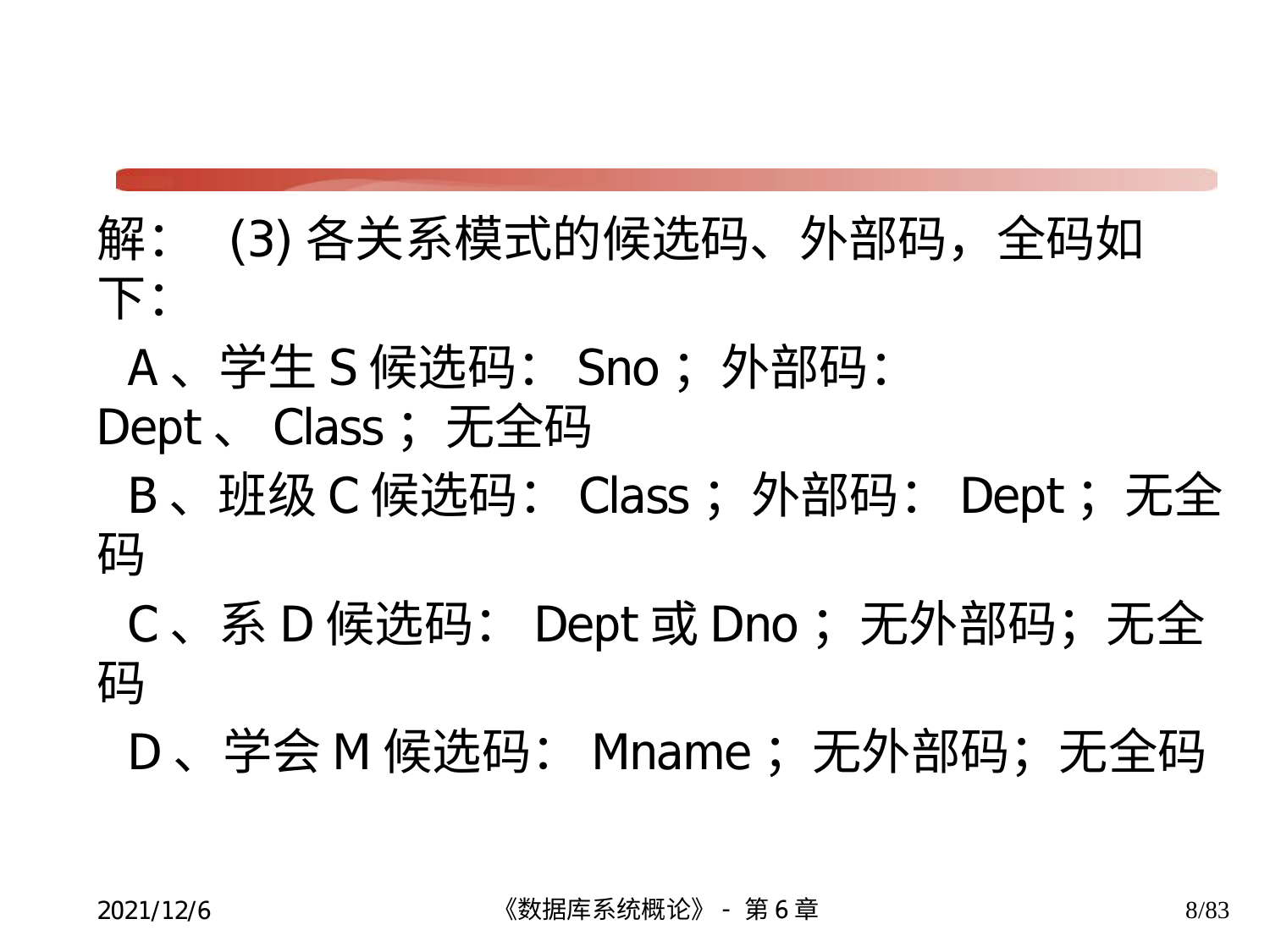

#
解：  (3)各关系模式的候选码、外部码，全码如下：
  A、学生S候选码：Sno；外部码：Dept、Class；无全码
  B、班级C候选码：Class；外部码：Dept；无全码
  C、系D候选码：Dept或Dno；无外部码；无全码
  D、学会M候选码：Mname；无外部码；无全码

《数据库系统概论》- 第6章
8/83
2021/12/6